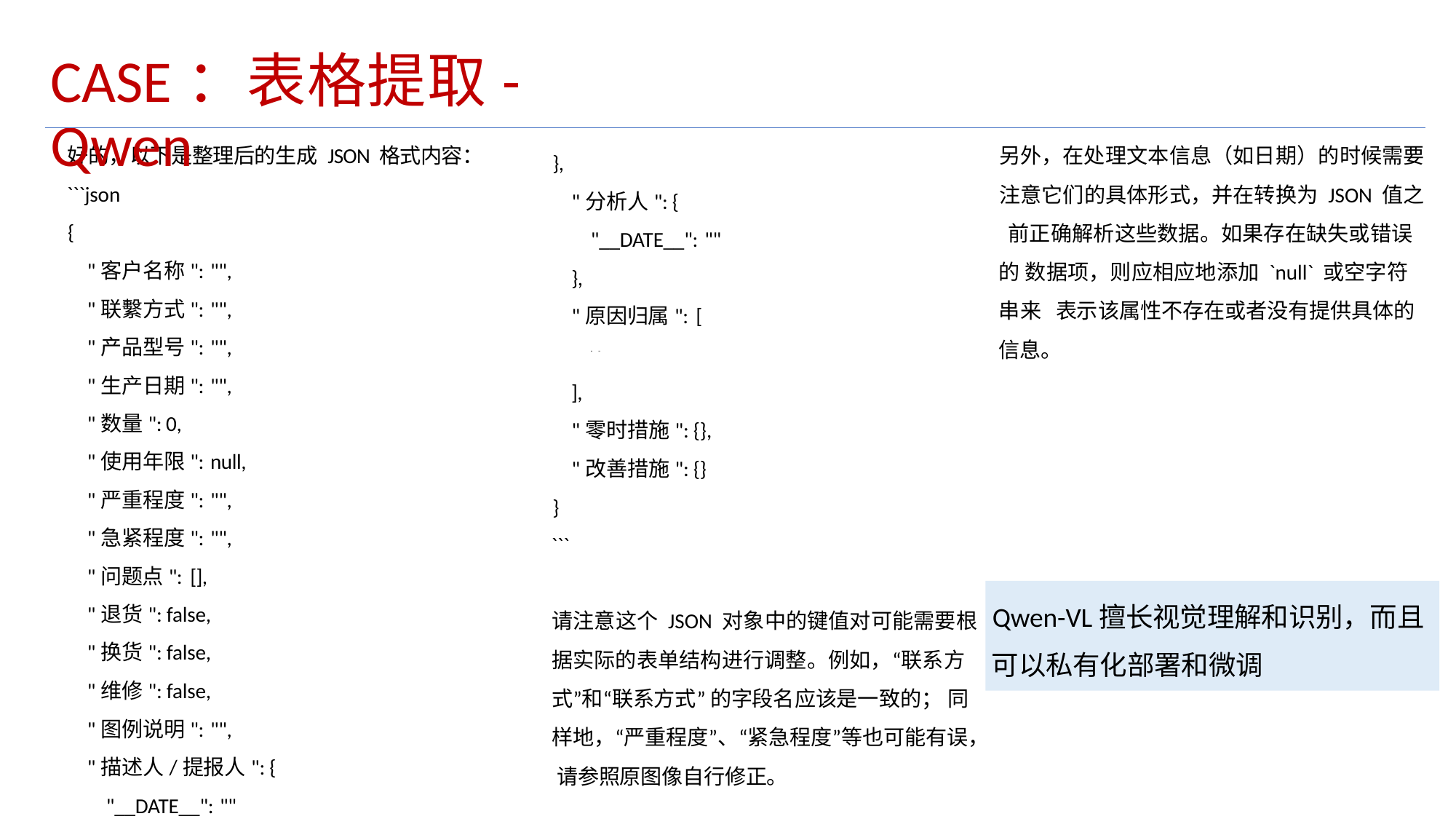

CASE：表格提取-Qwen

好的，以下是整理后的生成 JSON 格式内容：
```json
{
"客户名称": "",
"联繫方式": "",
"产品型号": "",
"生产日期": "",
"数量": 0,
"使用年限": null,
"严重程度": "",
"急紧程度": "",
"问题点": [],
"退货": false,
"换货": false,
"维修": false,
"图例说明": "",
"描述人/提报人": {
"__DATE__": ""

另外，在处理文本信息（如日期）的时候需要
注意它们的具体形式，并在转换为 JSON 值之   前正确解析这些数据。如果存在缺失或错误的 数据项，则应相应地添加 `null` 或空字符串来   表示该属性不存在或者没有提供具体的信息。

},
"分析人": {
"__DATE__": ""
},
"原因归属": [
""

],
"零时措施": {},
"改善措施": {}
}
```

请注意这个 JSON 对象中的键值对可能需要根
据实际的表单结构进行调整。例如，“联系方     式”和“联系方式” 的字段名应该是一致的； 同     样地，“严重程度”、“紧急程度”等也可能有误， 请参照原图像自行修正。

Qwen-VL擅长视觉理解和识别，而且   可以私有化部署和微调